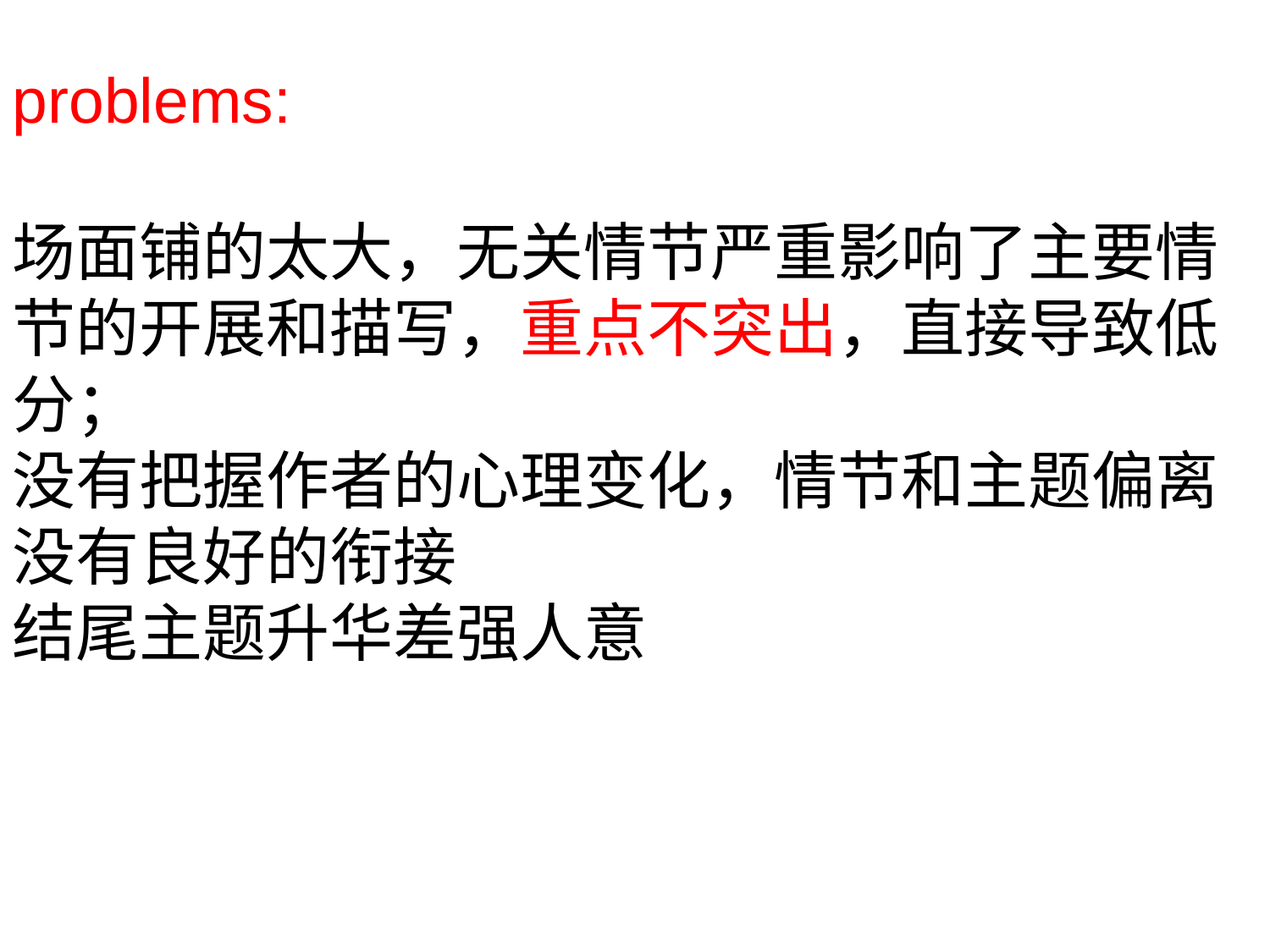

problems:

场面铺的太大，无关情节严重影响了主要情节的开展和描写，重点不突出，直接导致低分；
没有把握作者的心理变化，情节和主题偏离
没有良好的衔接
结尾主题升华差强人意